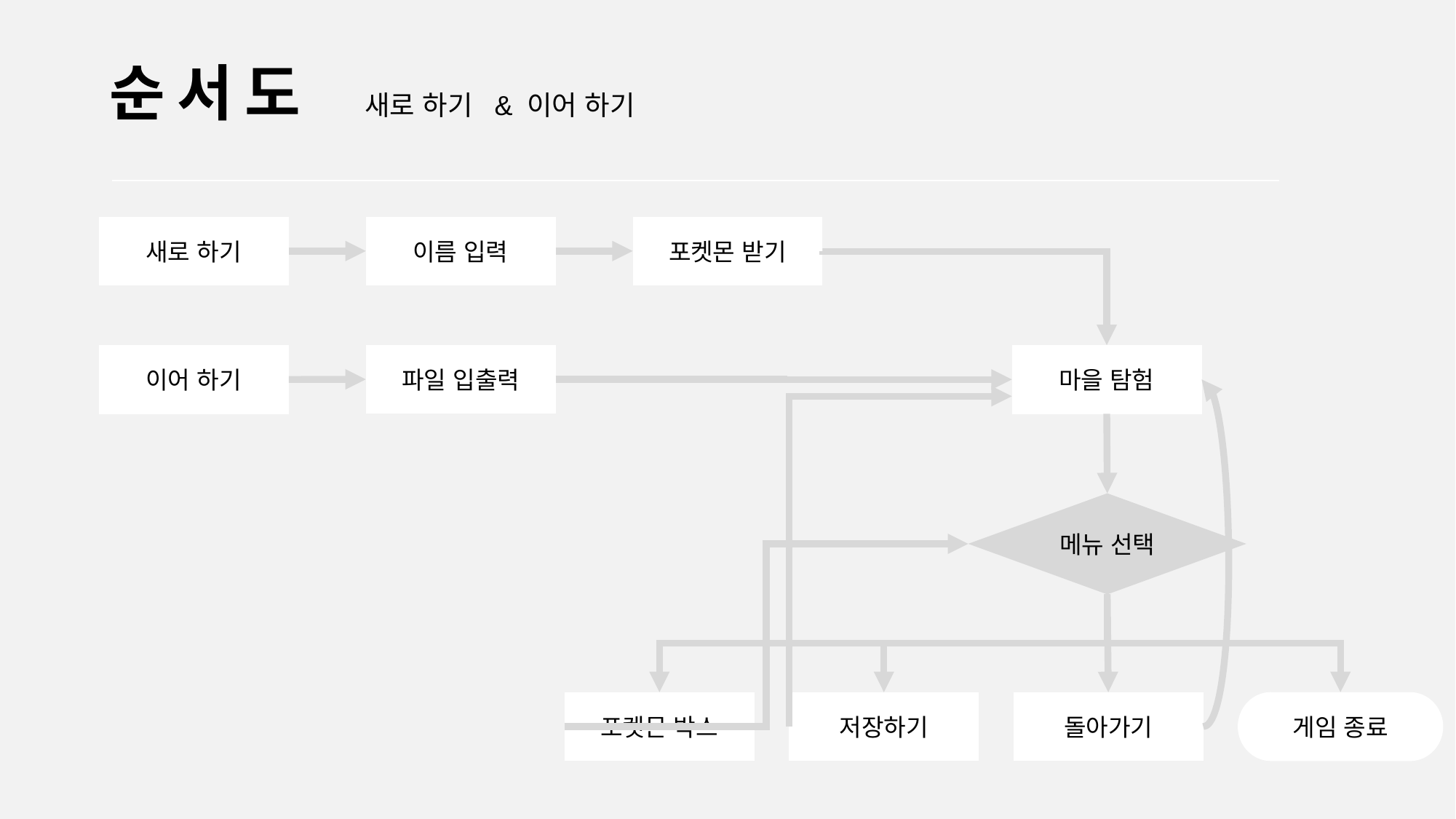

순서도

새로 하기  & 이어 하기
포켓몬 받기
새로 하기
이름 입력
파일 입출력
이어 하기
마을 탐험
메뉴 선택
포켓몬 박스
저장하기
돌아가기
게임 종료